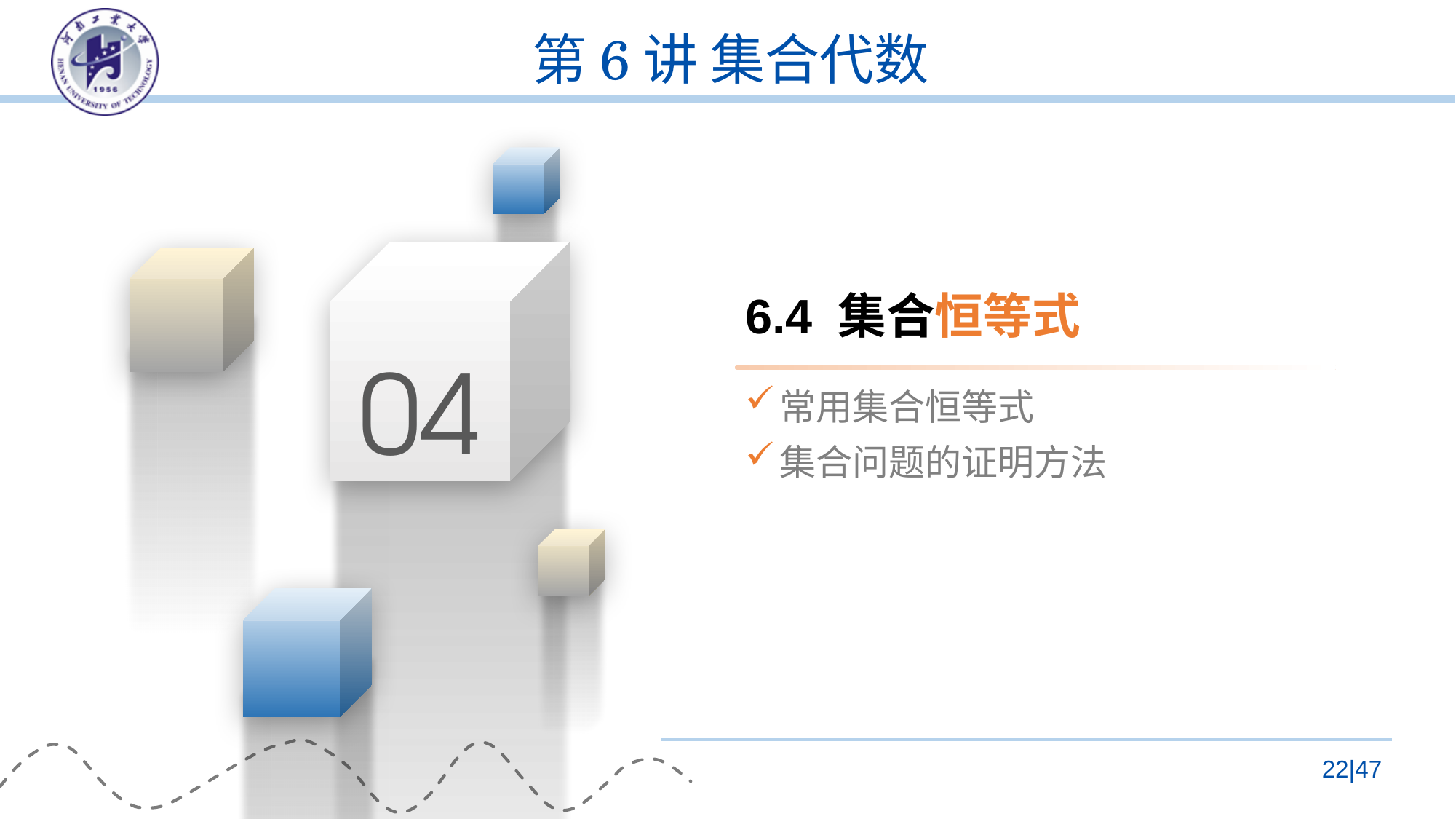

# 第6讲 集合代数

04

6.4 集合恒等式

常用集合恒等式
集合问题的证明方法

22|47